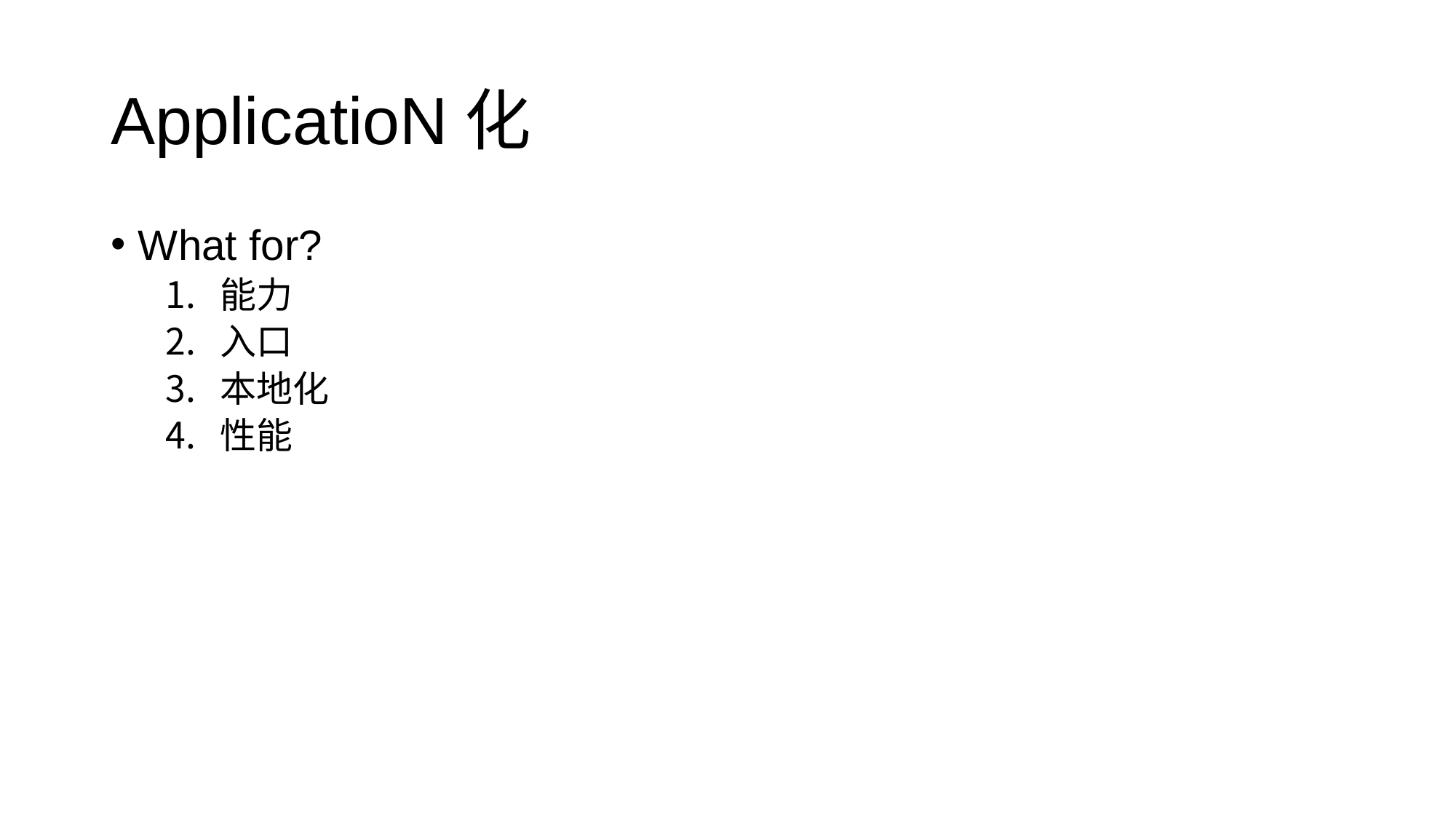

# ApplicatioN化
What for?
能力
入口
本地化
性能